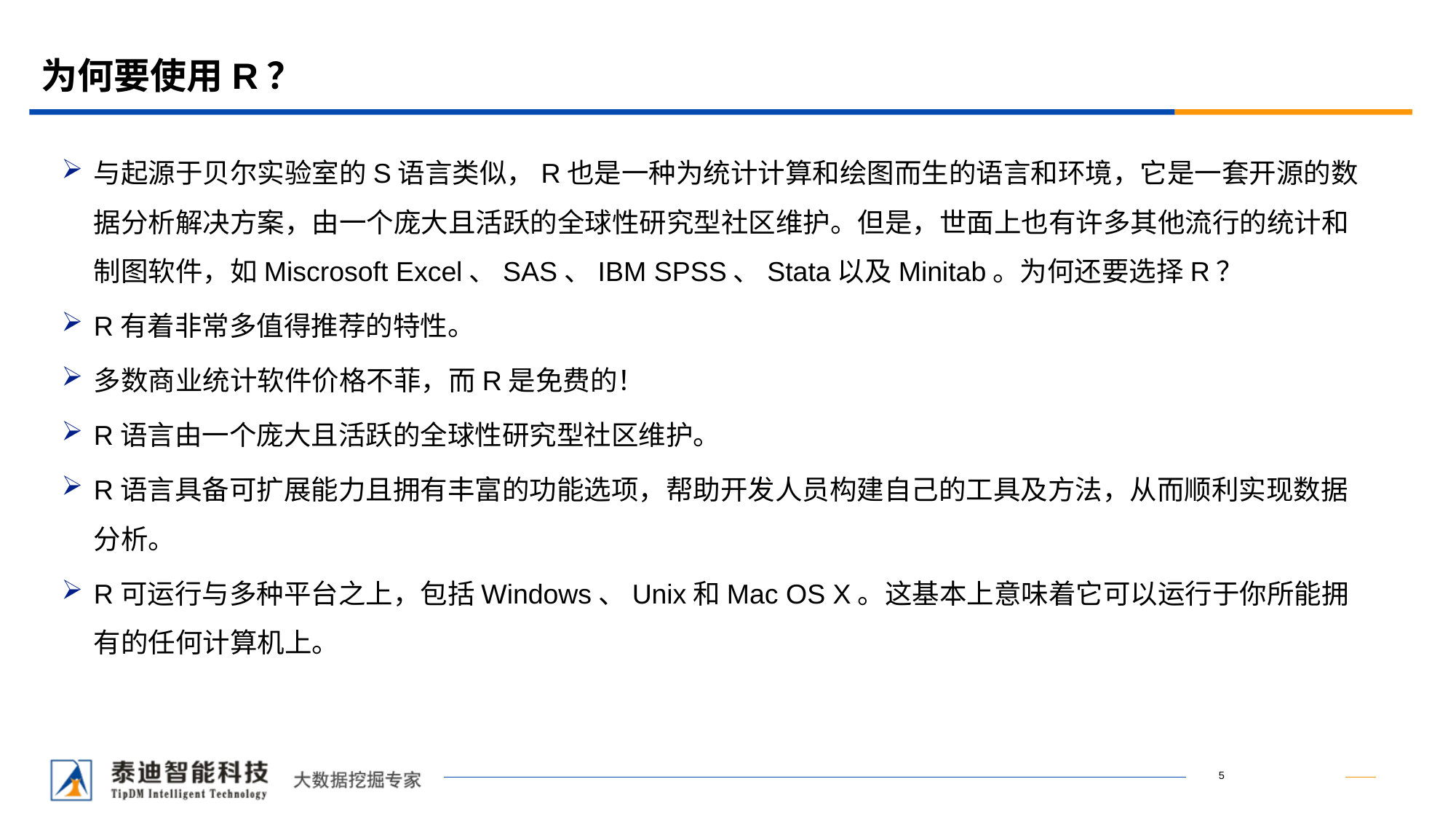

# 为何要使用R？
与起源于贝尔实验室的S语言类似，R也是一种为统计计算和绘图而生的语言和环境，它是一套开源的数据分析解决方案，由一个庞大且活跃的全球性研究型社区维护。但是，世面上也有许多其他流行的统计和制图软件，如Miscrosoft Excel、SAS、IBM SPSS、Stata以及Minitab。为何还要选择R？
R有着非常多值得推荐的特性。
多数商业统计软件价格不菲，而R是免费的！
R语言由一个庞大且活跃的全球性研究型社区维护。
R语言具备可扩展能力且拥有丰富的功能选项，帮助开发人员构建自己的工具及方法，从而顺利实现数据分析。
R可运行与多种平台之上，包括Windows、Unix和Mac OS X。这基本上意味着它可以运行于你所能拥有的任何计算机上。